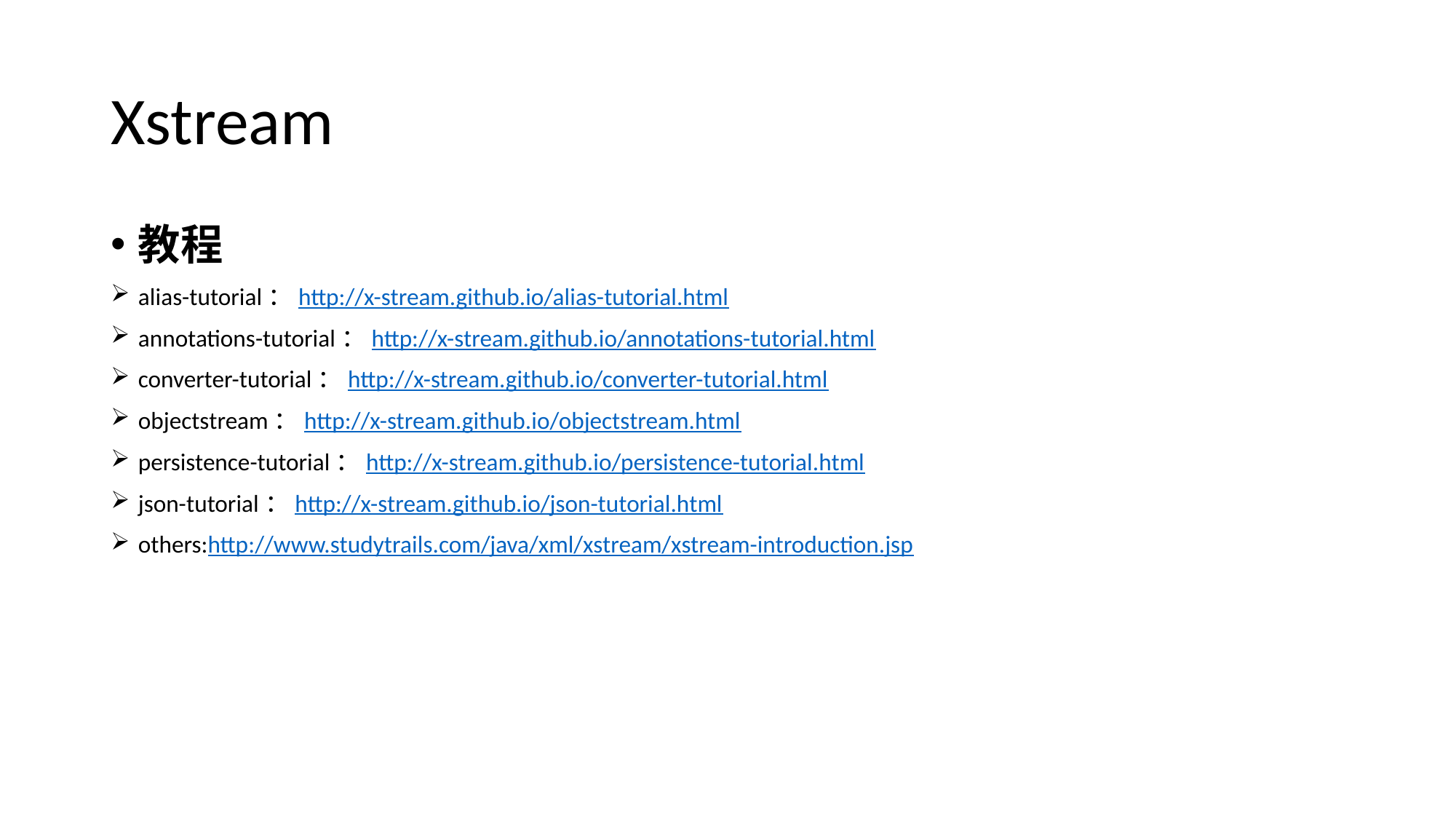

# Xstream
教程
alias-tutorial：http://x-stream.github.io/alias-tutorial.html
annotations-tutorial：http://x-stream.github.io/annotations-tutorial.html
converter-tutorial：http://x-stream.github.io/converter-tutorial.html
objectstream：http://x-stream.github.io/objectstream.html
persistence-tutorial：http://x-stream.github.io/persistence-tutorial.html
json-tutorial：http://x-stream.github.io/json-tutorial.html
others:http://www.studytrails.com/java/xml/xstream/xstream-introduction.jsp